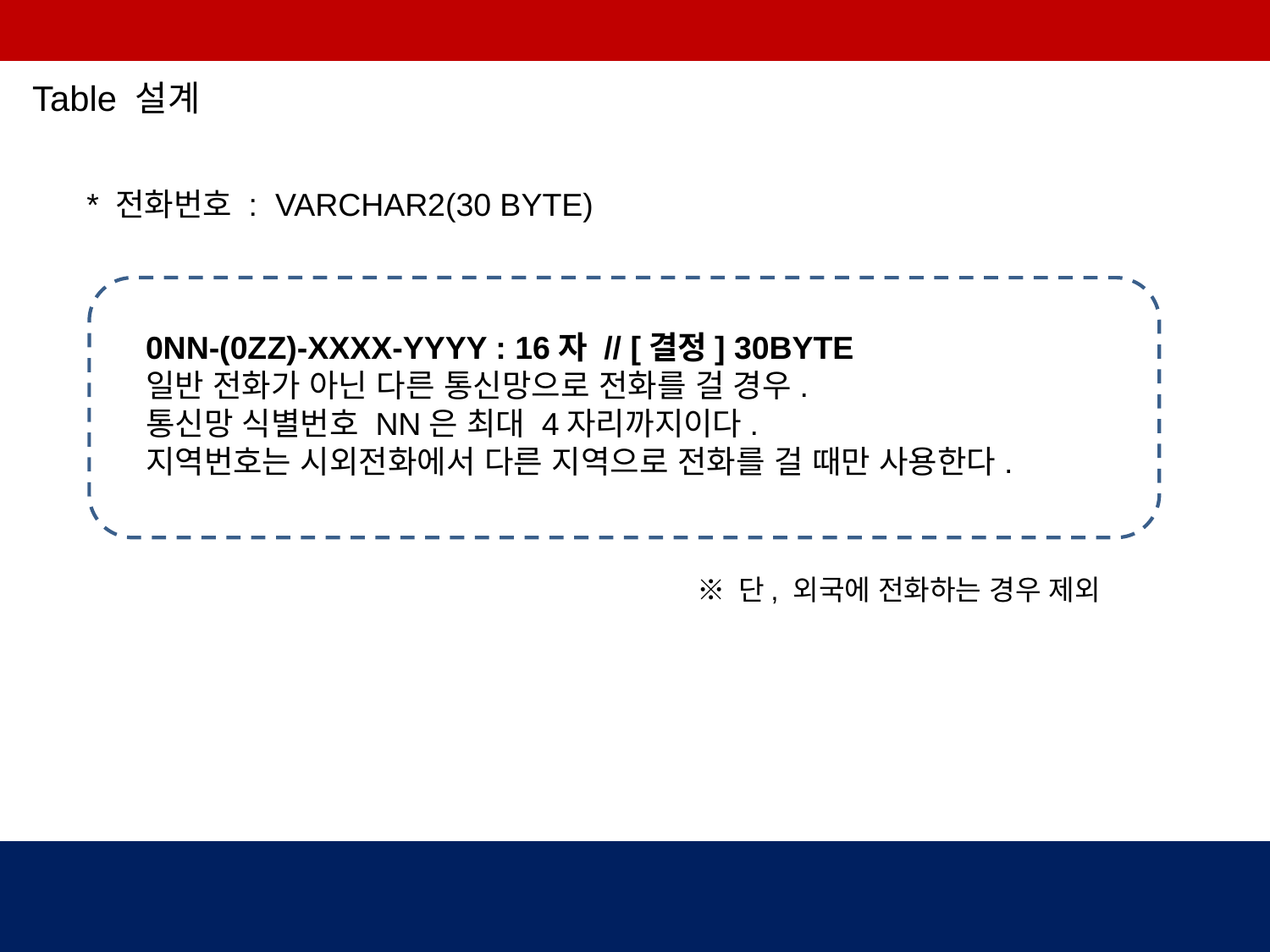

Table 설계
* 전화번호 :  VARCHAR2(30 BYTE)

0NN-(0ZZ)-XXXX-YYYY : 16자 // [결정] 30BYTE
일반 전화가 아닌 다른 통신망으로 전화를 걸 경우.
통신망 식별번호 NN은 최대 4자리까지이다.
지역번호는 시외전화에서 다른 지역으로 전화를 걸 때만 사용한다.
※ 단, 외국에 전화하는 경우 제외